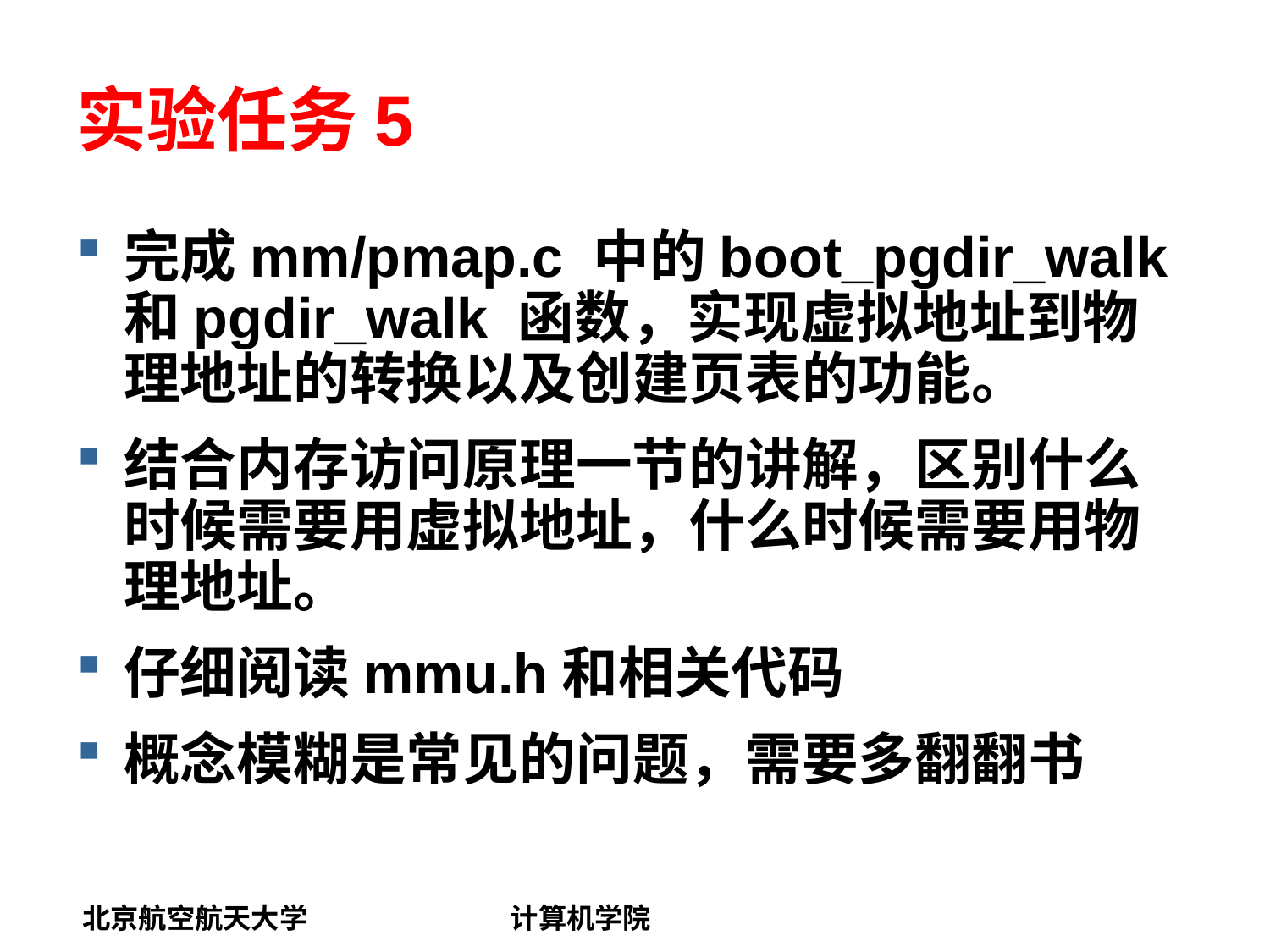

# 实验任务5
完成mm/pmap.c 中的boot_pgdir_walk 和pgdir_walk 函数，实现虚拟地址到物理地址的转换以及创建页表的功能。
结合内存访问原理一节的讲解，区别什么时候需要用虚拟地址，什么时候需要用物理地址。
仔细阅读mmu.h和相关代码
概念模糊是常见的问题，需要多翻翻书